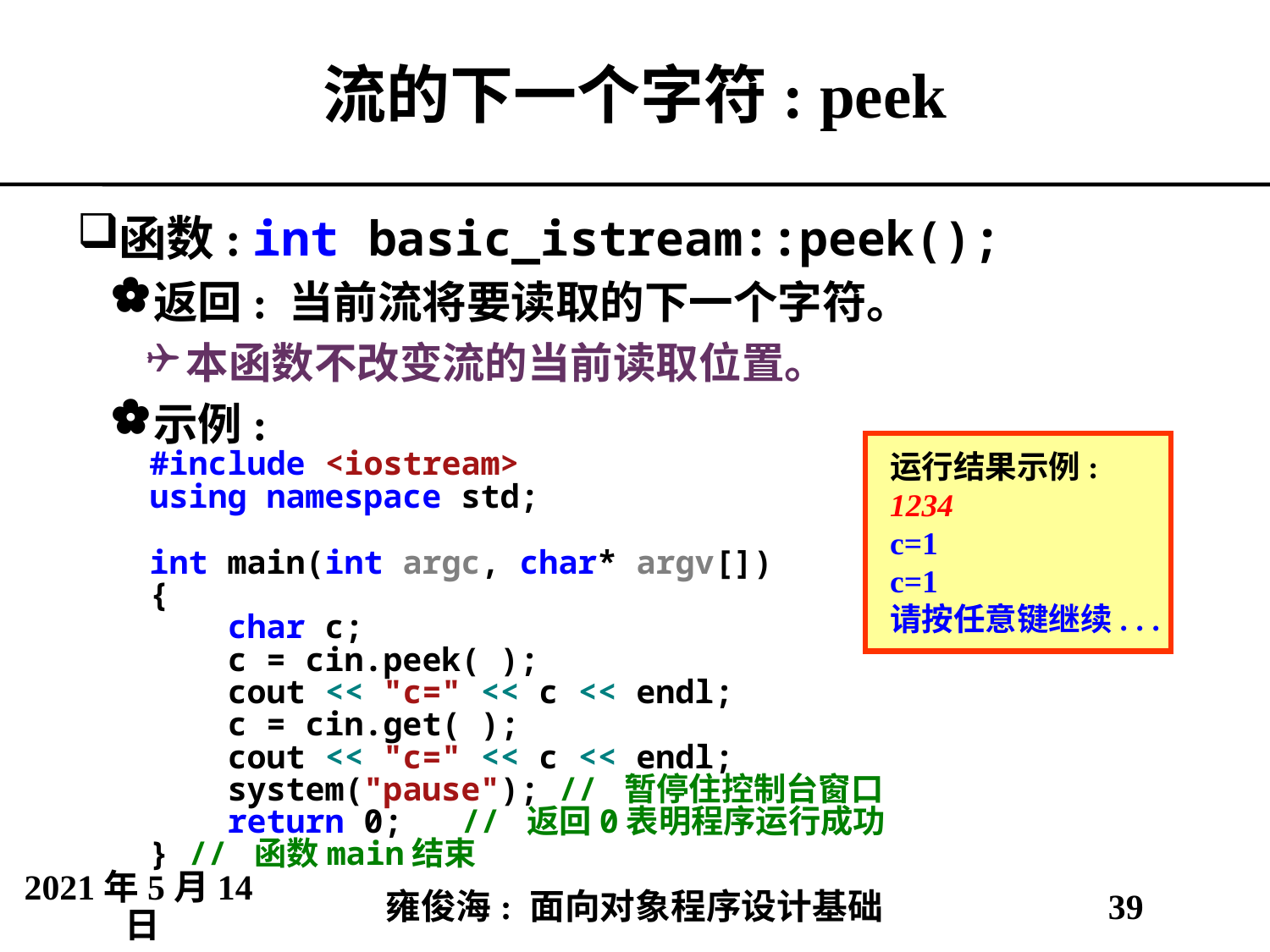

# 流的下一个字符: peek

函数: int basic_istream::peek();
返回: 当前流将要读取的下一个字符。
本函数不改变流的当前读取位置。
示例:
#include <iostream>
using namespace std;

int main(int argc, char* argv[])
{
    char c;
    c = cin.peek( );
    cout << "c=" << c << endl;
    c = cin.get( );
    cout << "c=" << c << endl;
    system("pause"); // 暂停住控制台窗口
    return 0;   // 返回0表明程序运行成功
} // 函数main结束
运行结果示例:
1234
c=1
c=1
请按任意键继续. . .
2021年5月14日
雍俊海: 面向对象程序设计基础
39